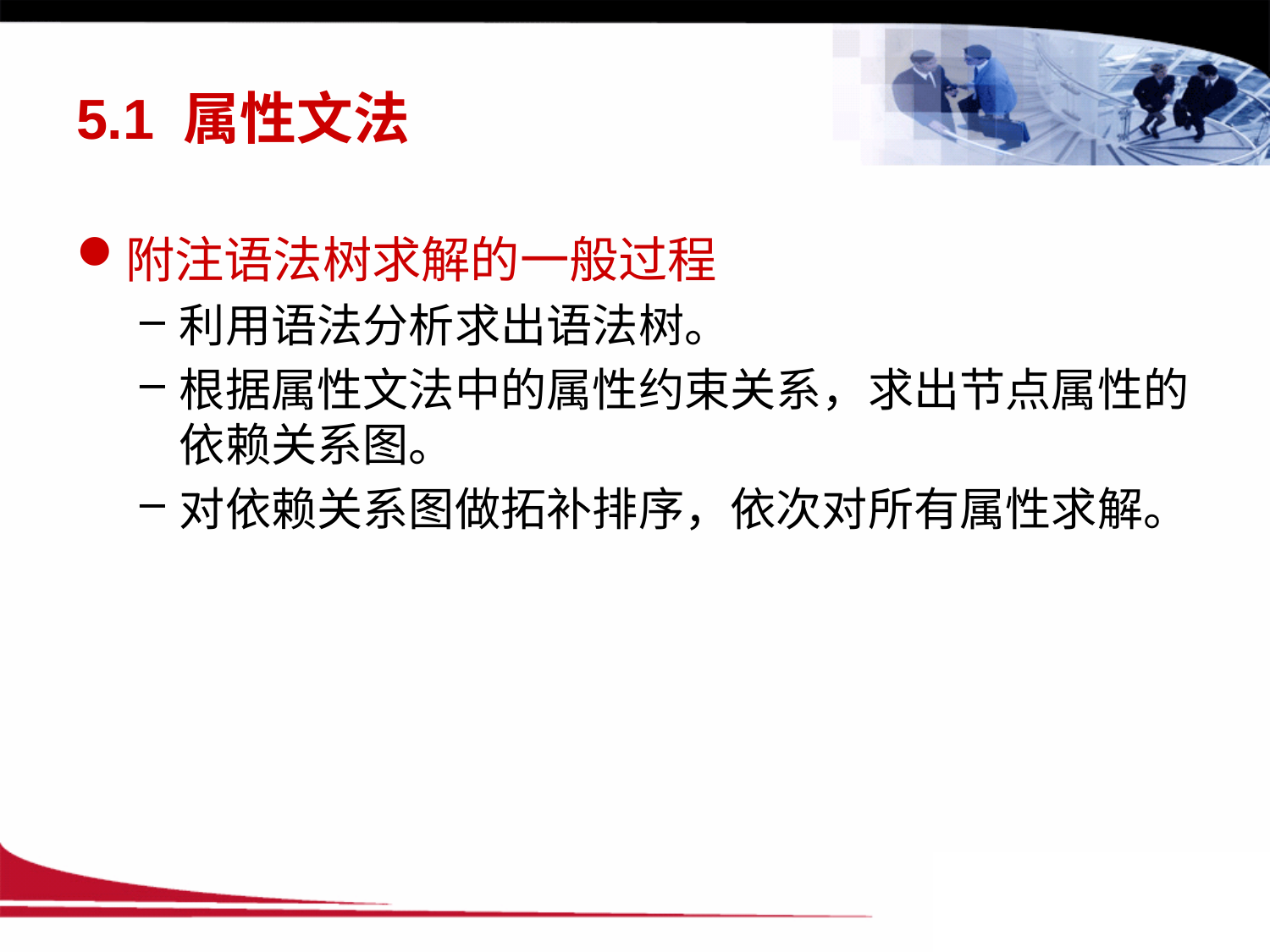

# 5.1 属性文法
附注语法树求解的一般过程
利用语法分析求出语法树。
根据属性文法中的属性约束关系，求出节点属性的依赖关系图。
对依赖关系图做拓补排序，依次对所有属性求解。